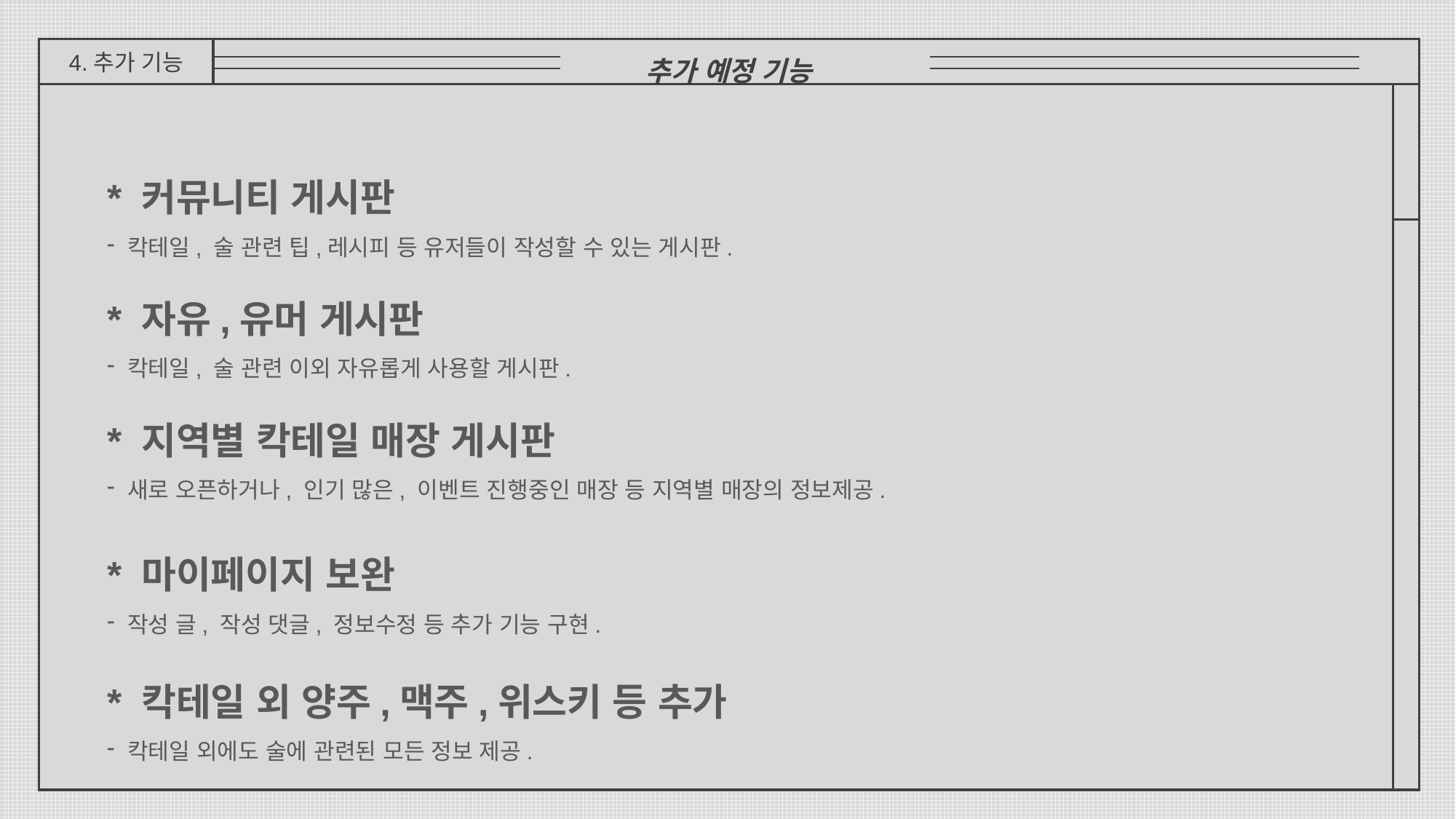

추가 예정 기능
4.추가 기능

* 커뮤니티 게시판
칵테일, 술 관련 팁,레시피 등 유저들이 작성할 수 있는 게시판.
* 자유,유머 게시판
칵테일, 술 관련 이외 자유롭게 사용할 게시판.
* 지역별 칵테일 매장 게시판
새로 오픈하거나, 인기 많은, 이벤트 진행중인 매장 등 지역별 매장의 정보제공.
* 마이페이지 보완
작성 글, 작성 댓글, 정보수정 등 추가 기능 구현.
* 칵테일 외 양주,맥주,위스키 등 추가
칵테일 외에도 술에 관련된 모든 정보 제공.